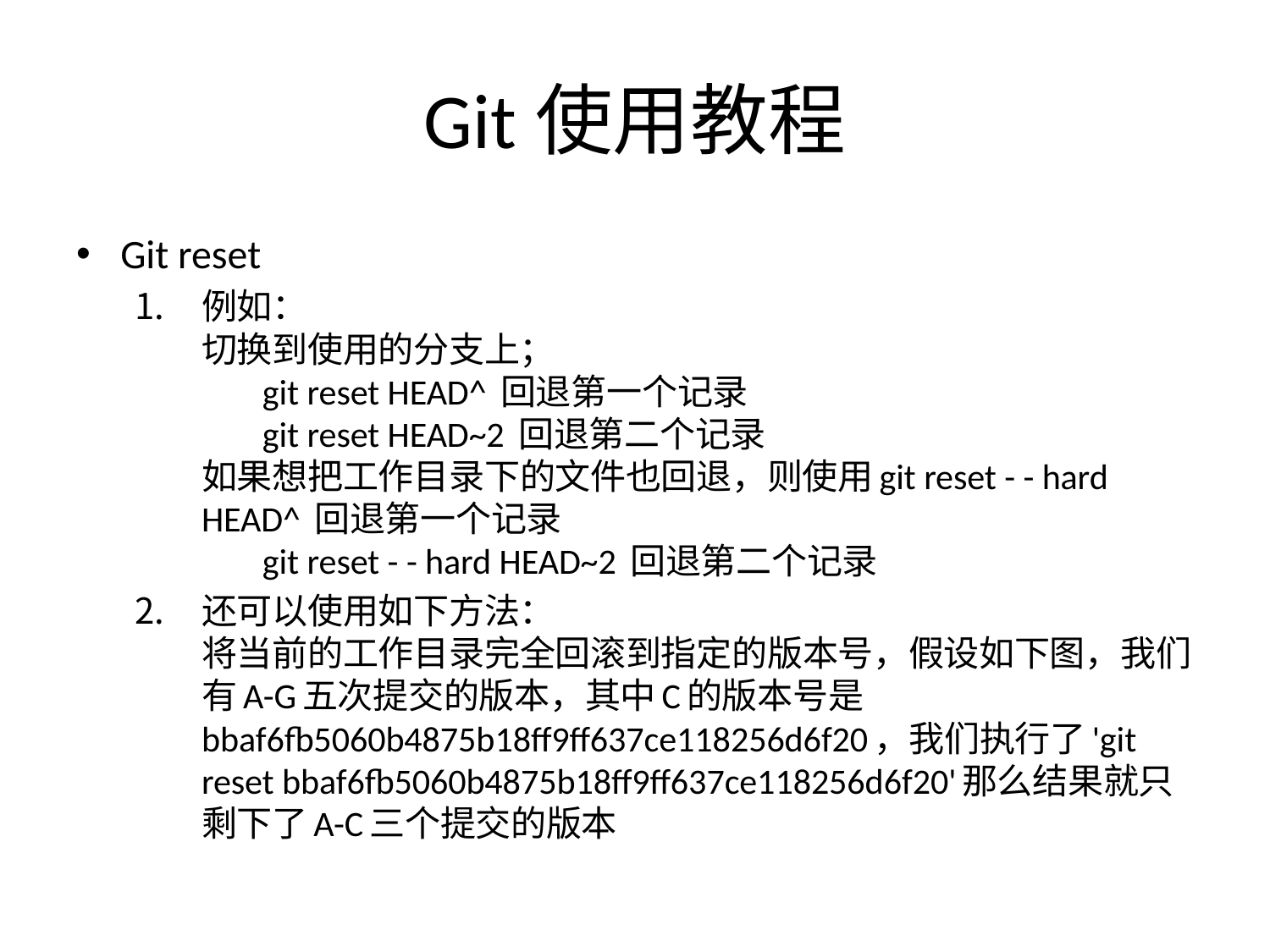

# Git使用教程
Git reset
例如： 
切换到使用的分支上； 
       git reset HEAD^ 回退第一个记录 
       git reset HEAD~2 回退第二个记录 
如果想把工作目录下的文件也回退，则使用git reset - - hard HEAD^ 回退第一个记录 
       git reset - - hard HEAD~2 回退第二个记录
还可以使用如下方法： 
将当前的工作目录完全回滚到指定的版本号，假设如下图，我们有A-G五次提交的版本，其中C的版本号是 bbaf6fb5060b4875b18ff9ff637ce118256d6f20，我们执行了'git reset bbaf6fb5060b4875b18ff9ff637ce118256d6f20'那么结果就只剩下了A-C三个提交的版本